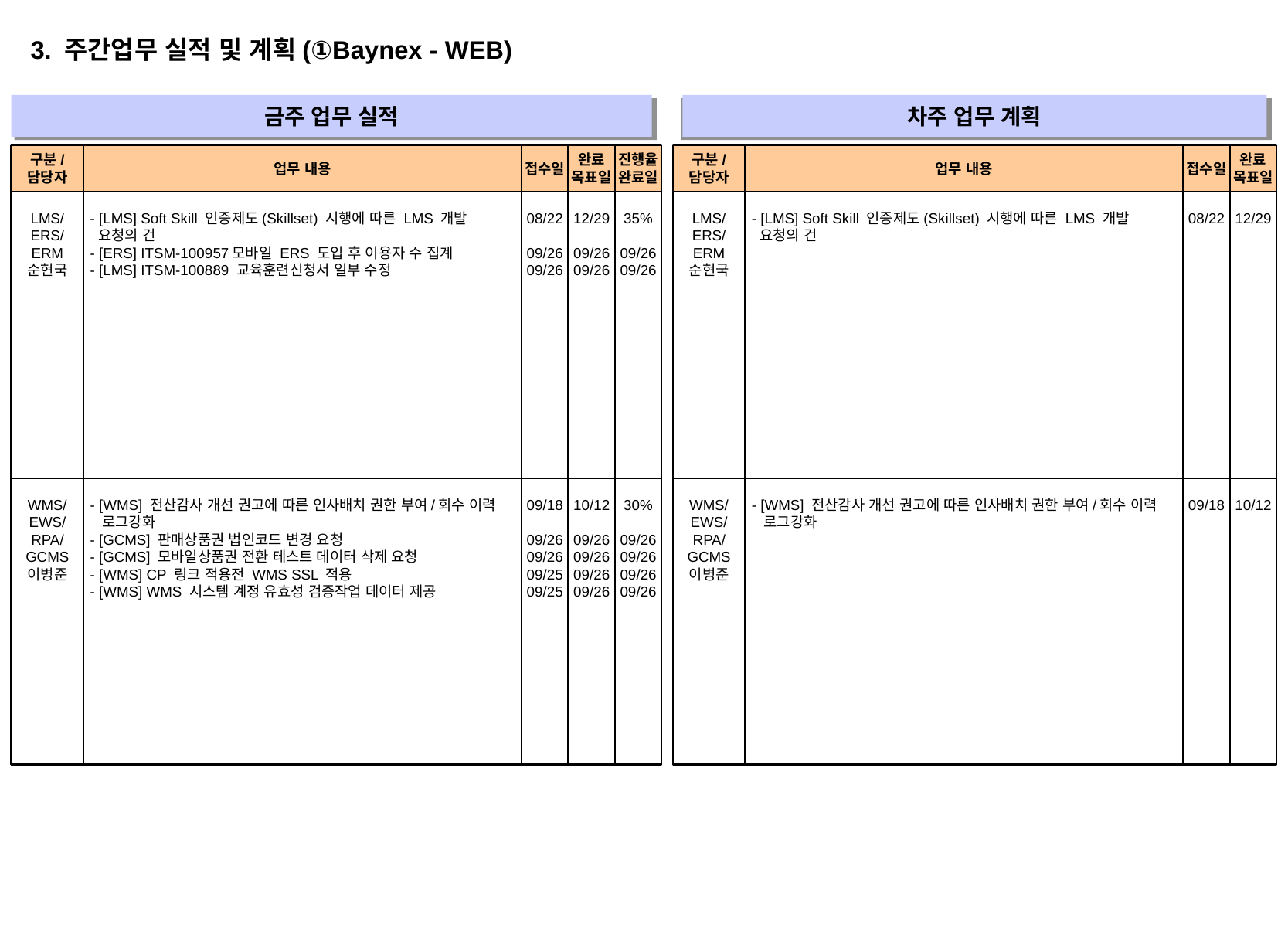

3. 주간업무 실적 및 계획(①Baynex - WEB)
금주 업무 실적
차주 업무 계획
" "
" "
구분/
담당자
업무 내용
접수일
완료
목표일
진행율
완료일
구분/
담당자
업무 내용
접수일
완료
목표일
LMS/
ERS/
ERM
순현국

- [LMS] Soft Skill 인증제도(Skillset) 시행에 따른 LMS 개발
  요청의 건
- [ERS] ITSM-100957모바일 ERS 도입 후 이용자 수 집계
- [LMS] ITSM-100889 교육훈련신청서 일부 수정
08/22
09/26
09/26
12/29
09/26
09/26
35%
09/26
09/26
LMS/
ERS/
ERM
순현국

- [LMS] Soft Skill 인증제도(Skillset) 시행에 따른 LMS 개발
  요청의 건
08/22
12/29
WMS/
EWS/
RPA/
GCMS
이병준

- [WMS] 전산감사 개선 권고에 따른 인사배치 권한 부여/회수 이력
   로그강화
- [GCMS] 판매상품권 법인코드 변경 요청
- [GCMS] 모바일상품권 전환 테스트 데이터 삭제 요청
- [WMS] CP 링크 적용전 WMS SSL 적용
- [WMS] WMS 시스템 계정 유효성 검증작업 데이터 제공
09/18
09/26
09/26
09/25
09/25
10/12
09/26
09/26
09/26
09/26
30%
09/26
09/26
09/26
09/26
WMS/
EWS/
RPA/
GCMS
이병준

- [WMS] 전산감사 개선 권고에 따른 인사배치 권한 부여/회수 이력
   로그강화
09/18
10/12